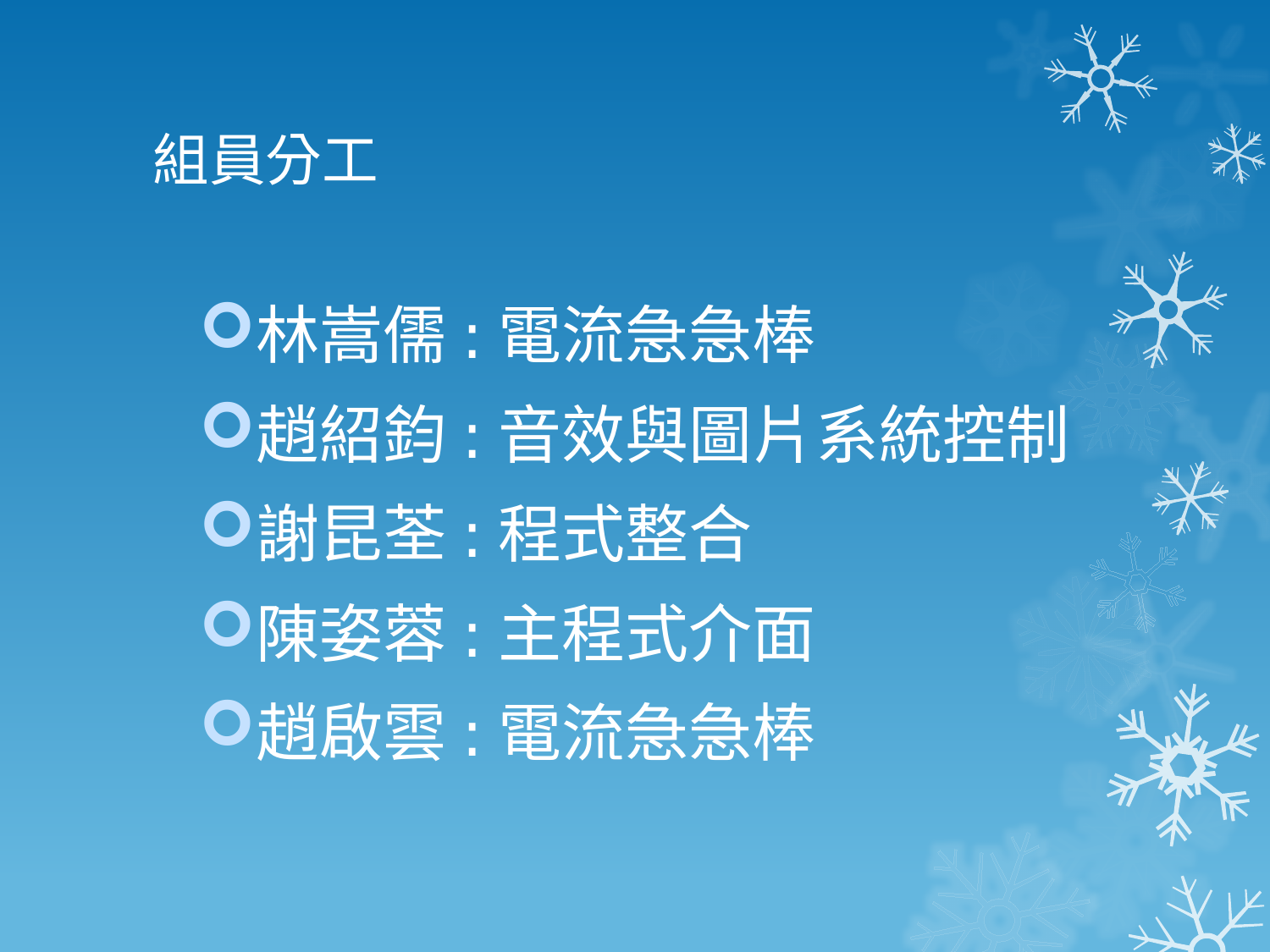

# 組員分工
林嵩儒:電流急急棒
趙紹鈞:音效與圖片系統控制
謝昆荃:程式整合
陳姿蓉:主程式介面
趙啟雲:電流急急棒